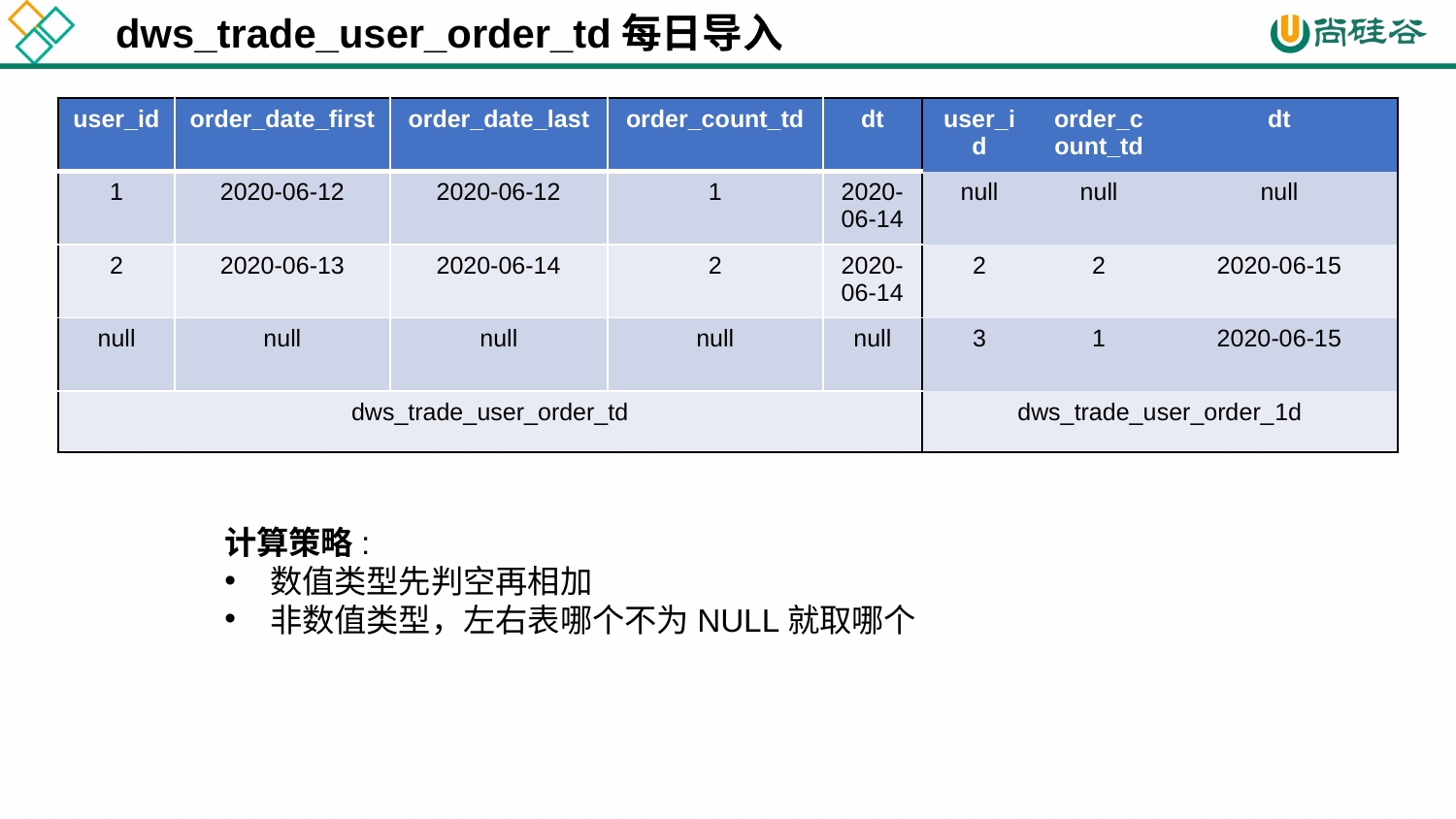

dws_trade_user_order_td每日导入
| user\_id | order\_date\_first | order\_date\_last | order\_count\_td | dt | user\_id | order\_count\_td | dt |
| --- | --- | --- | --- | --- | --- | --- | --- |
| 1 | 2020-06-12 | 2020-06-12 | 1 | 2020-06-14 | null | null | null |
| 2 | 2020-06-13 | 2020-06-14 | 2 | 2020-06-14 | 2 | 2 | 2020-06-15 |
| null | null | null | null | null | 3 | 1 | 2020-06-15 |
| dws\_trade\_user\_order\_td |  |  |  |  | dws\_trade\_user\_order\_1d |  |  |
计算策略:
数值类型先判空再相加
非数值类型，左右表哪个不为NULL就取哪个